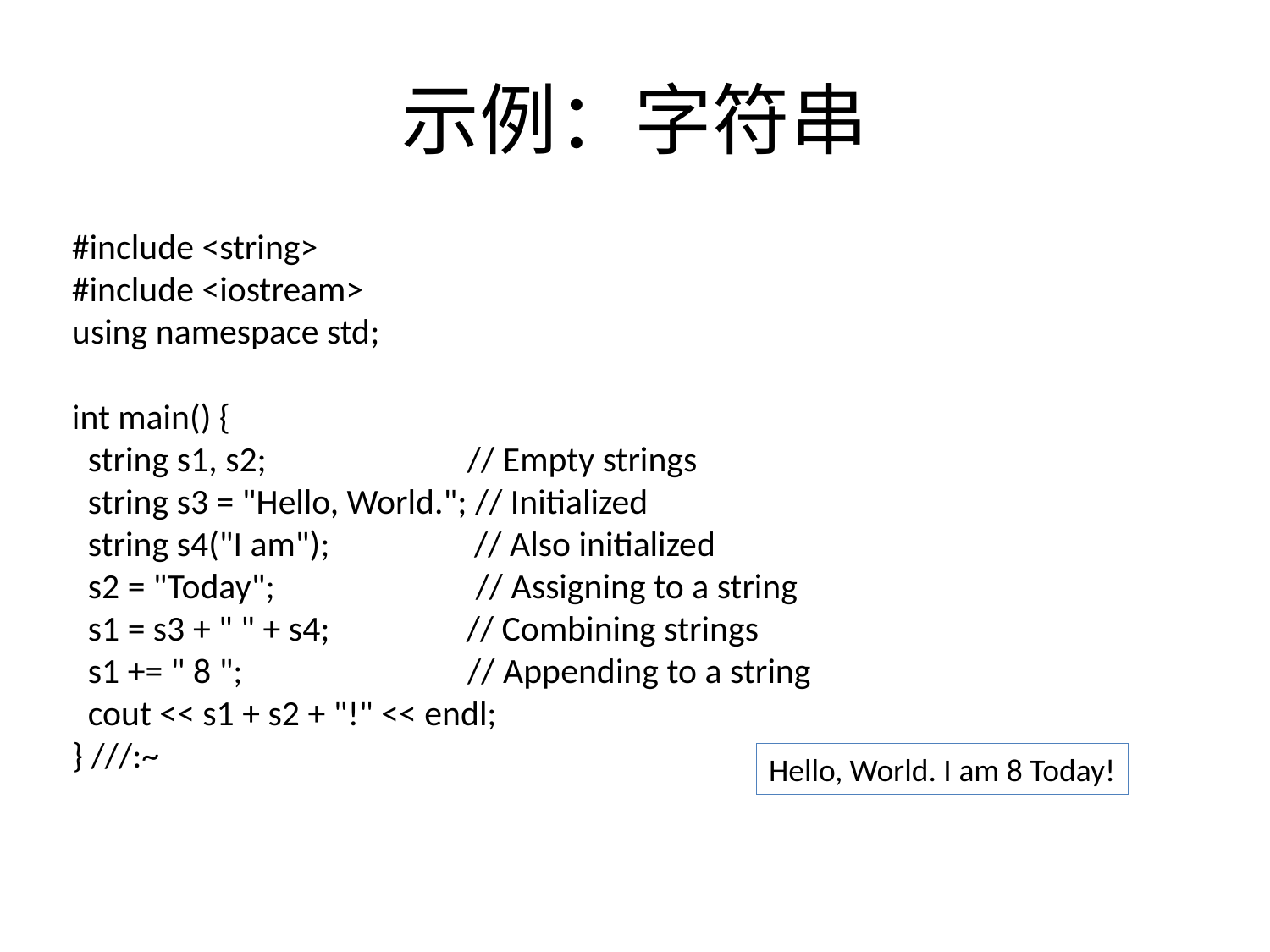

# 示例：字符串
#include <string>
#include <iostream>
using namespace std;

int main() {
  string s1, s2;                         // Empty strings
  string s3 = "Hello, World."; // Initialized
  string s4("I am");                  // Also initialized
  s2 = "Today";                         // Assigning to a string
  s1 = s3 + " " + s4;                 // Combining strings
  s1 += " 8 ";                            // Appending to a string
  cout << s1 + s2 + "!" << endl;
} ///:~
Hello, World. I am 8 Today!